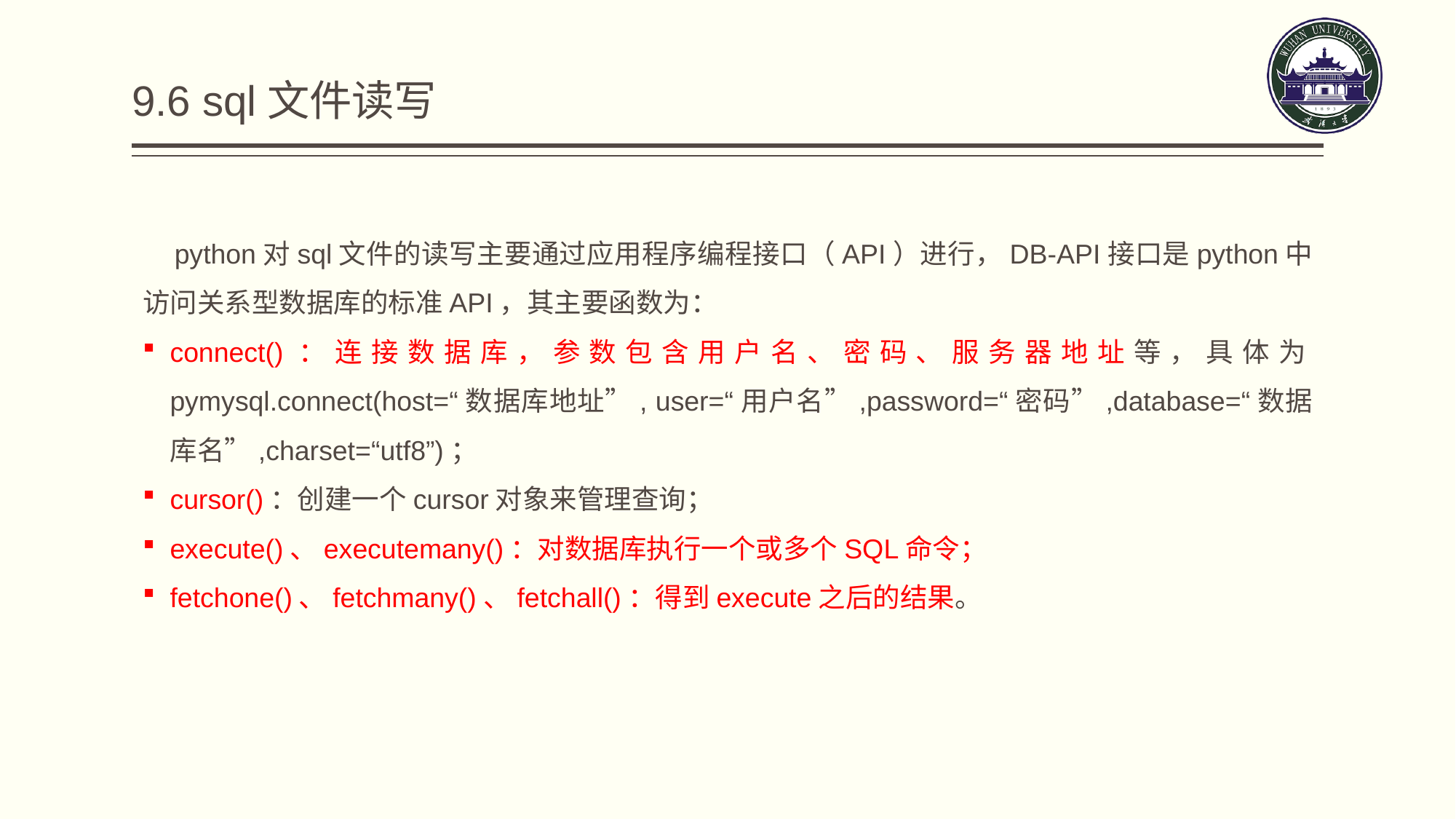

9.6 sql文件读写
    python对sql文件的读写主要通过应用程序编程接口（API）进行，DB-API接口是python中访问关系型数据库的标准API，其主要函数为：
connect()：连接数据库，参数包含用户名、密码、服务器地址等，具体为pymysql.connect(host=“数据库地址”, user=“用户名”,password=“密码”,database=“数据库名”,charset=“utf8”)；
cursor()：创建一个cursor对象来管理查询；
execute()、executemany()：对数据库执行一个或多个SQL命令；
fetchone()、fetchmany()、fetchall()：得到execute之后的结果。